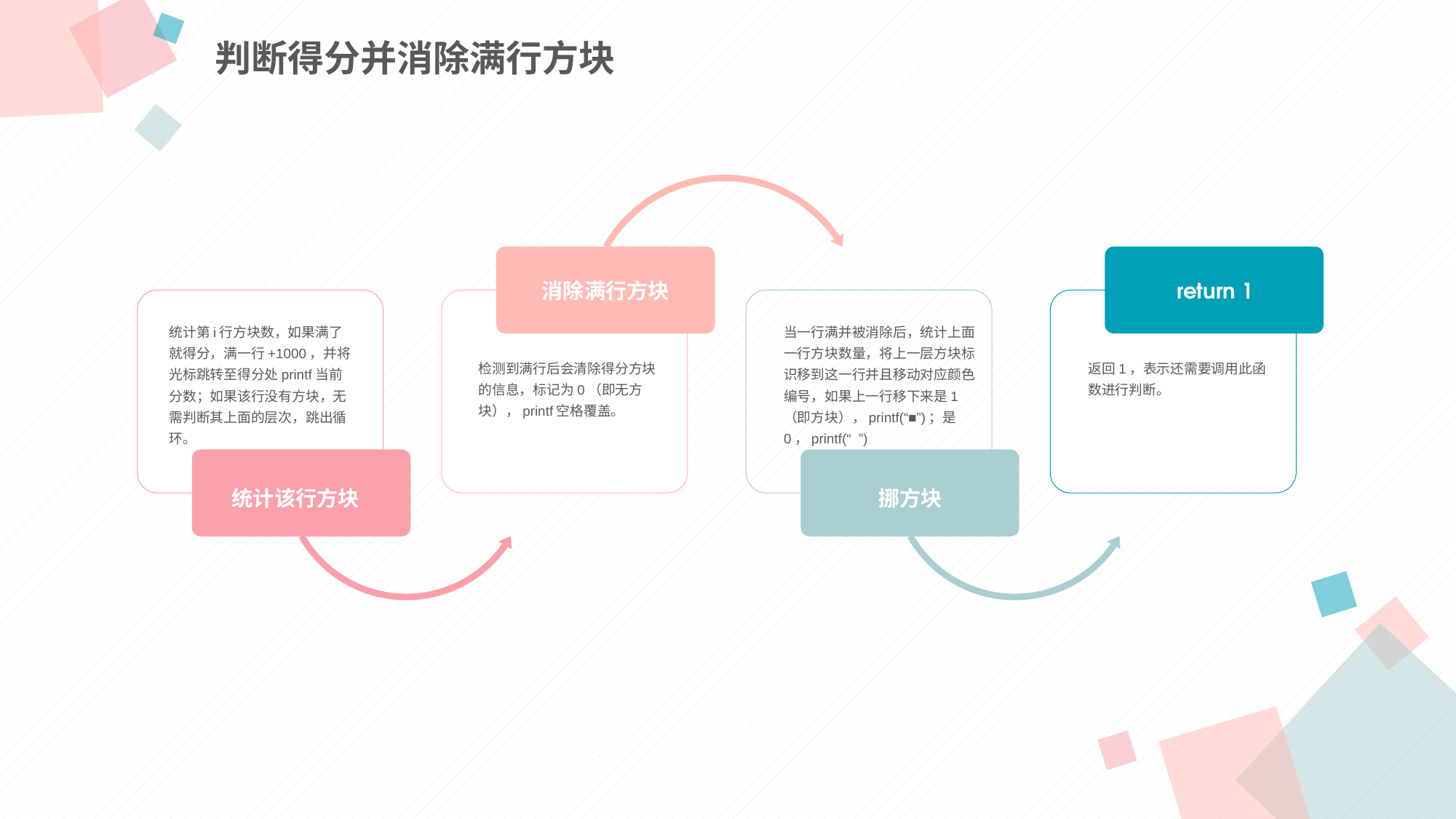

判断得分并消除满行方块

消除满行方块
return 1

统计第i行方块数，如果满了就得分，满一行+1000，并将光标跳转至得分处printf当前分数；如果该行没有方块，无需判断其上面的层次，跳出循环。
当一行满并被消除后，统计上面一行方块数量，将上一层方块标识移到这一行并且移动对应颜色编号，如果上一行移下来是1（即方块），printf(“■”)；是0，printf(“  ”)

检测到满行后会清除得分方块的信息，标记为0（即无方块），printf空格覆盖。
返回1，表示还需要调用此函数进行判断。

统计该行方块
挪方块